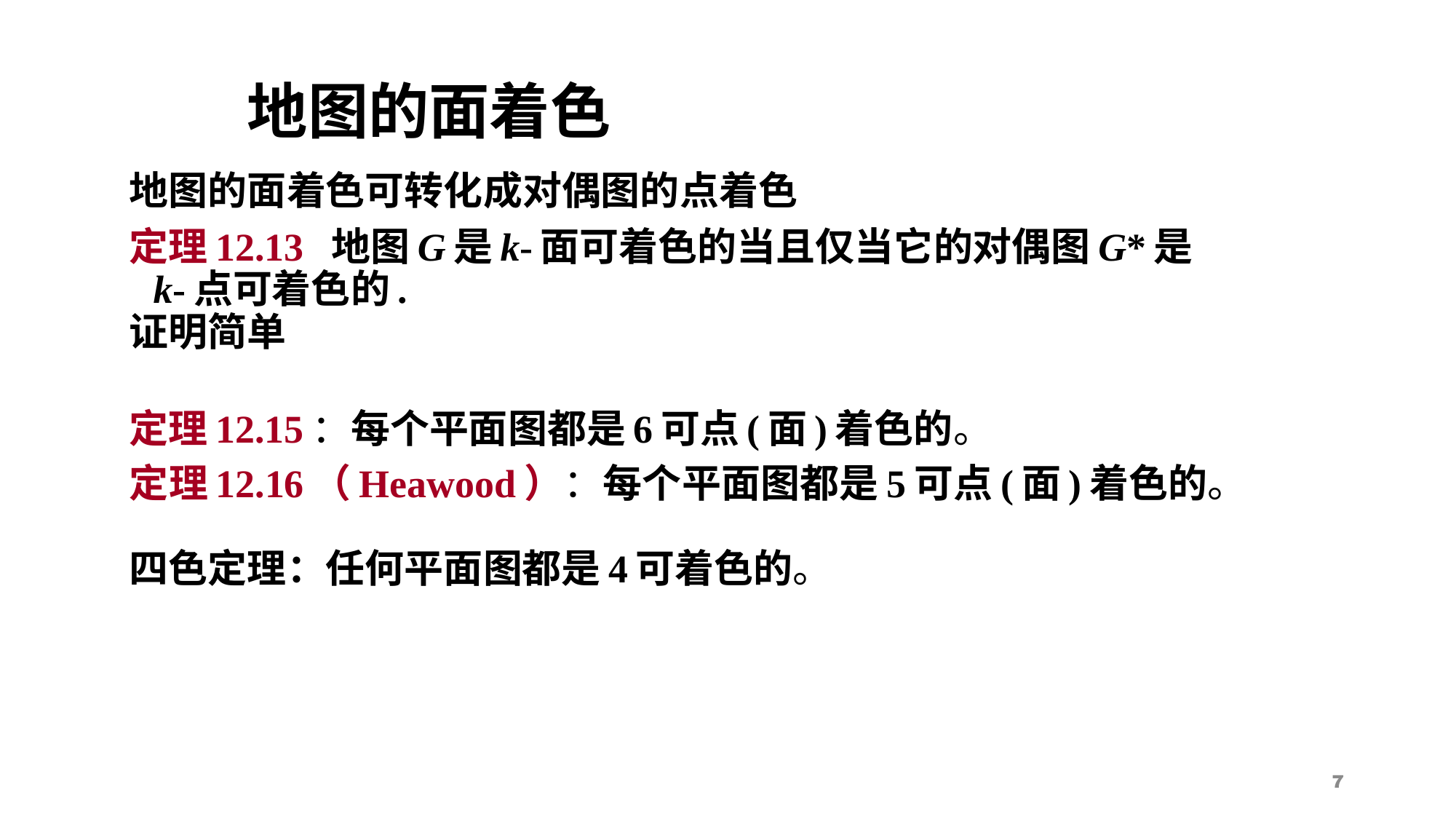

# 地图的面着色
地图的面着色可转化成对偶图的点着色
定理12.13  地图G是k-面可着色的当且仅当它的对偶图G*是k-点可着色的.
证明简单

定理12.15：每个平面图都是6可点(面)着色的。
定理12.16（Heawood）：每个平面图都是5可点(面)着色的。

四色定理：任何平面图都是4可着色的。

7